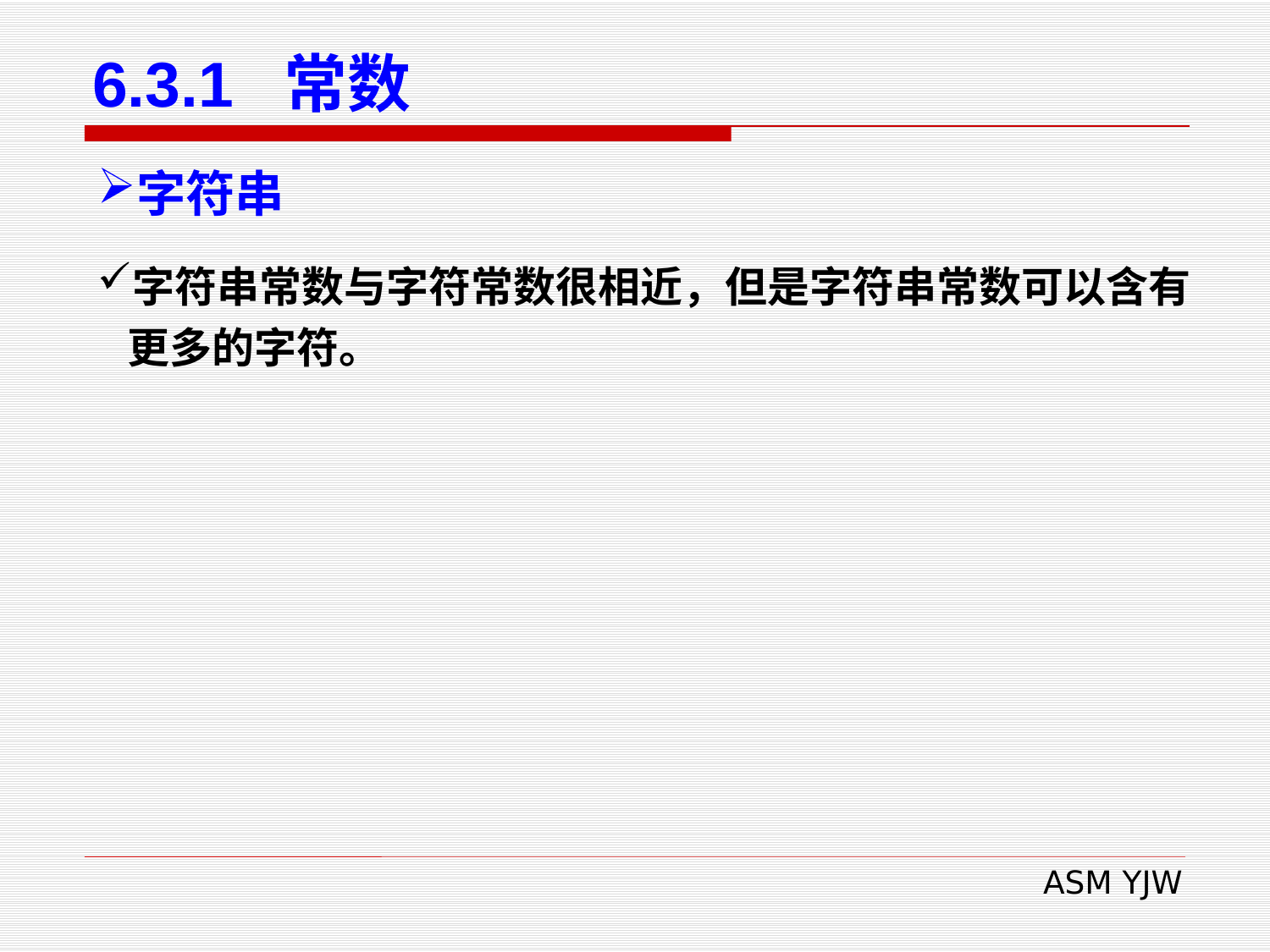

# 6.3.1  常数
字符串

字符串常数与字符常数很相近，但是字符串常数可以含有更多的字符。